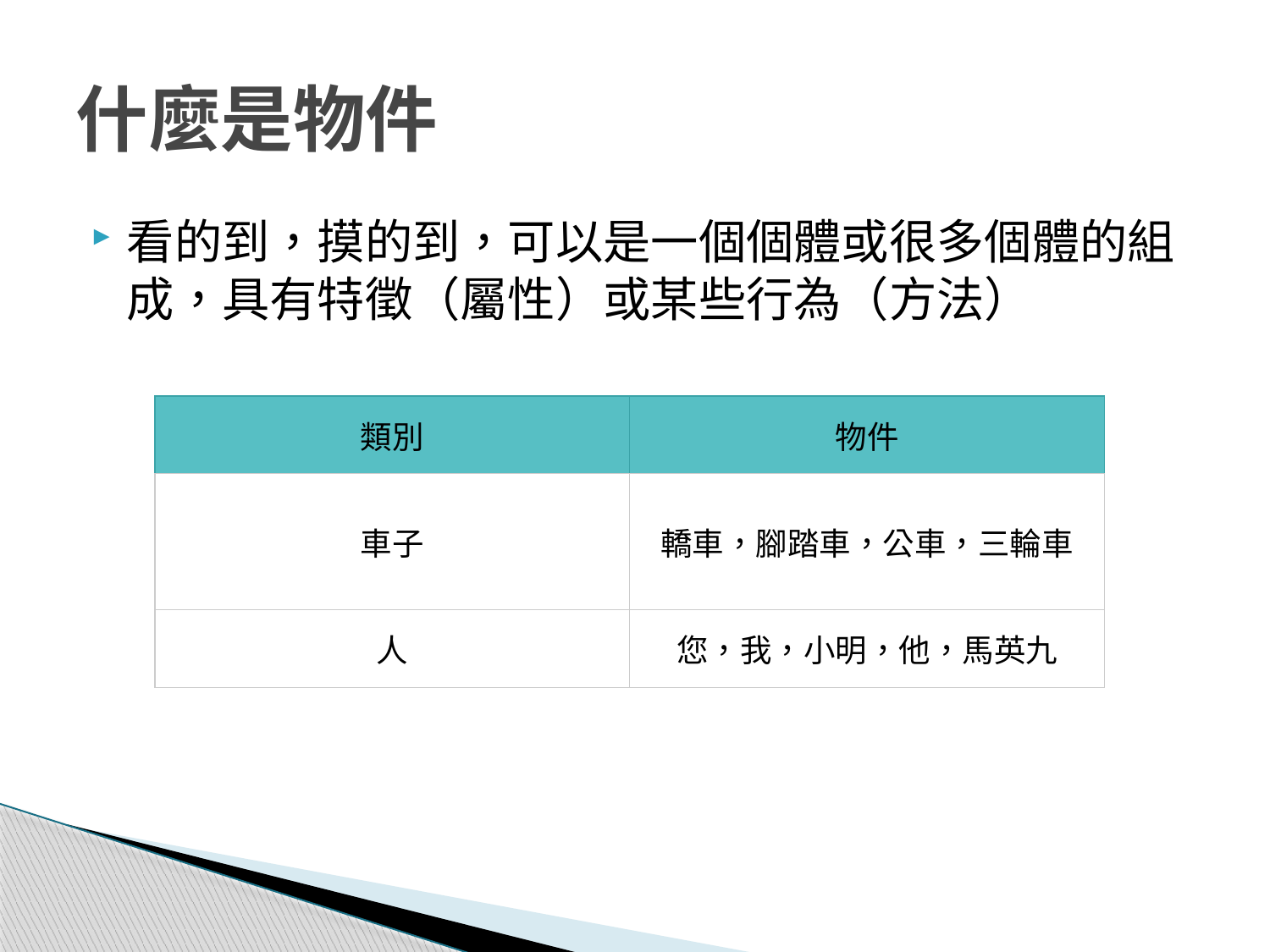

# 什麼是物件
看的到，摸的到，可以是一個個體或很多個體的組成，具有特徵（屬性）或某些行為（方法）

| 類別 | 物件 |
| --- | --- |
| 車子 | 轎車，腳踏車，公車，三輪車 |
| 人 | 您，我，小明，他，馬英九 |